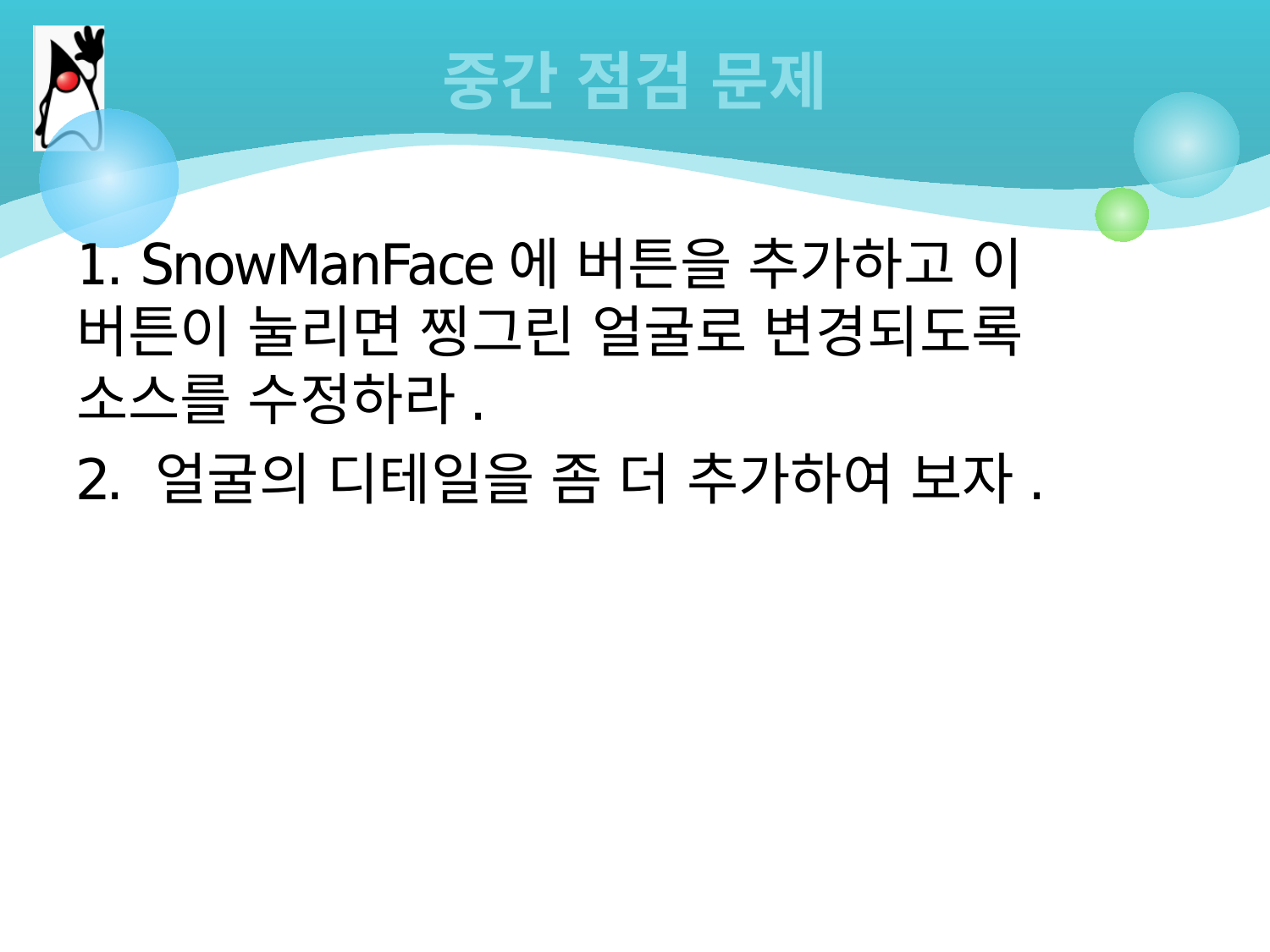

# 중간 점검 문제
1. SnowManFace에 버튼을 추가하고 이 버튼이 눌리면 찡그린 얼굴로 변경되도록 소스를 수정하라.
2. 얼굴의 디테일을 좀 더 추가하여 보자.